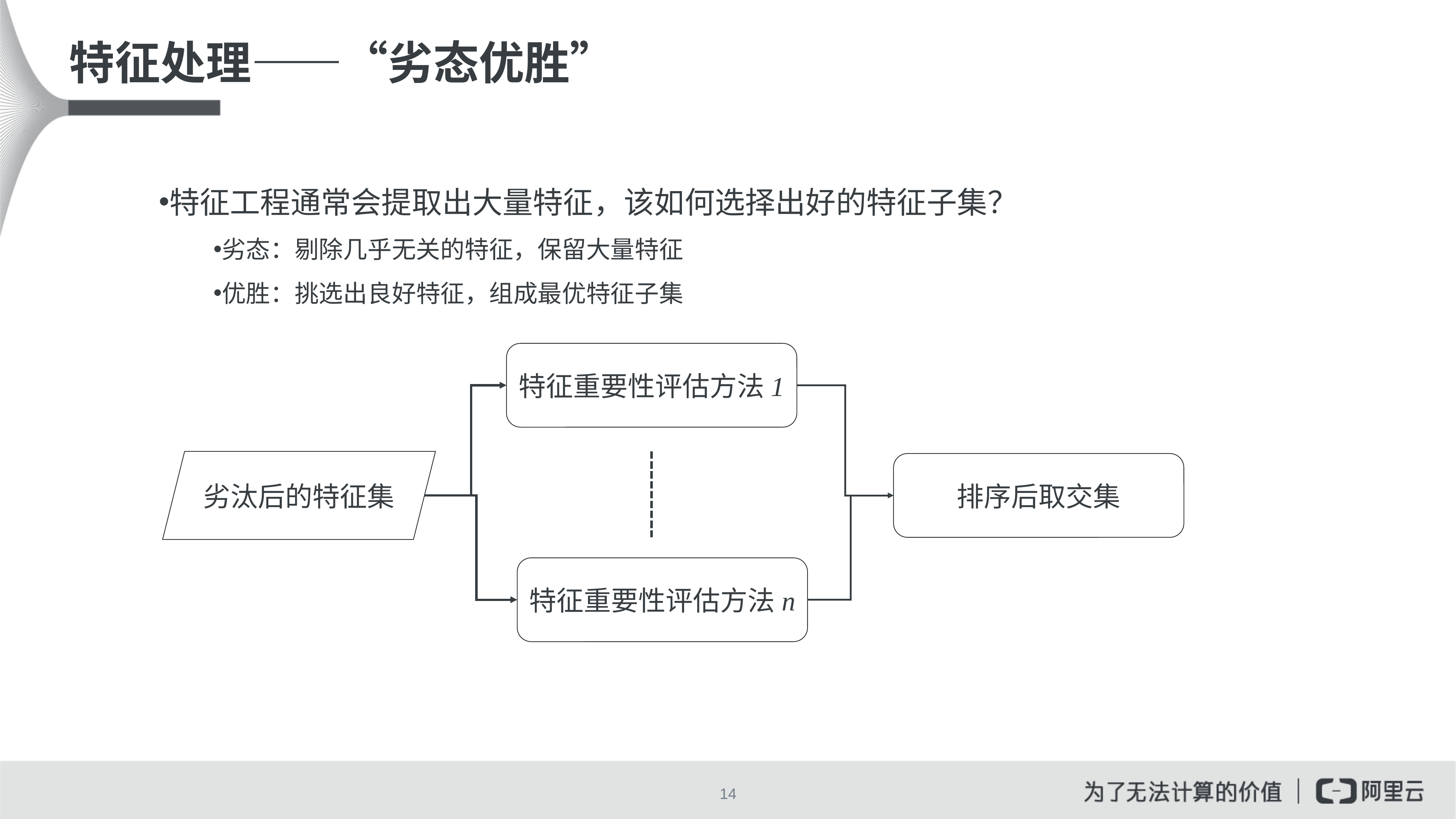

# 特征处理——“劣态优胜”
特征工程通常会提取出大量特征，该如何选择出好的特征子集？
劣态：剔除几乎无关的特征，保留大量特征
优胜：挑选出良好特征，组成最优特征子集
特征重要性评估方法1
劣汰后的特征集
排序后取交集
特征重要性评估方法n